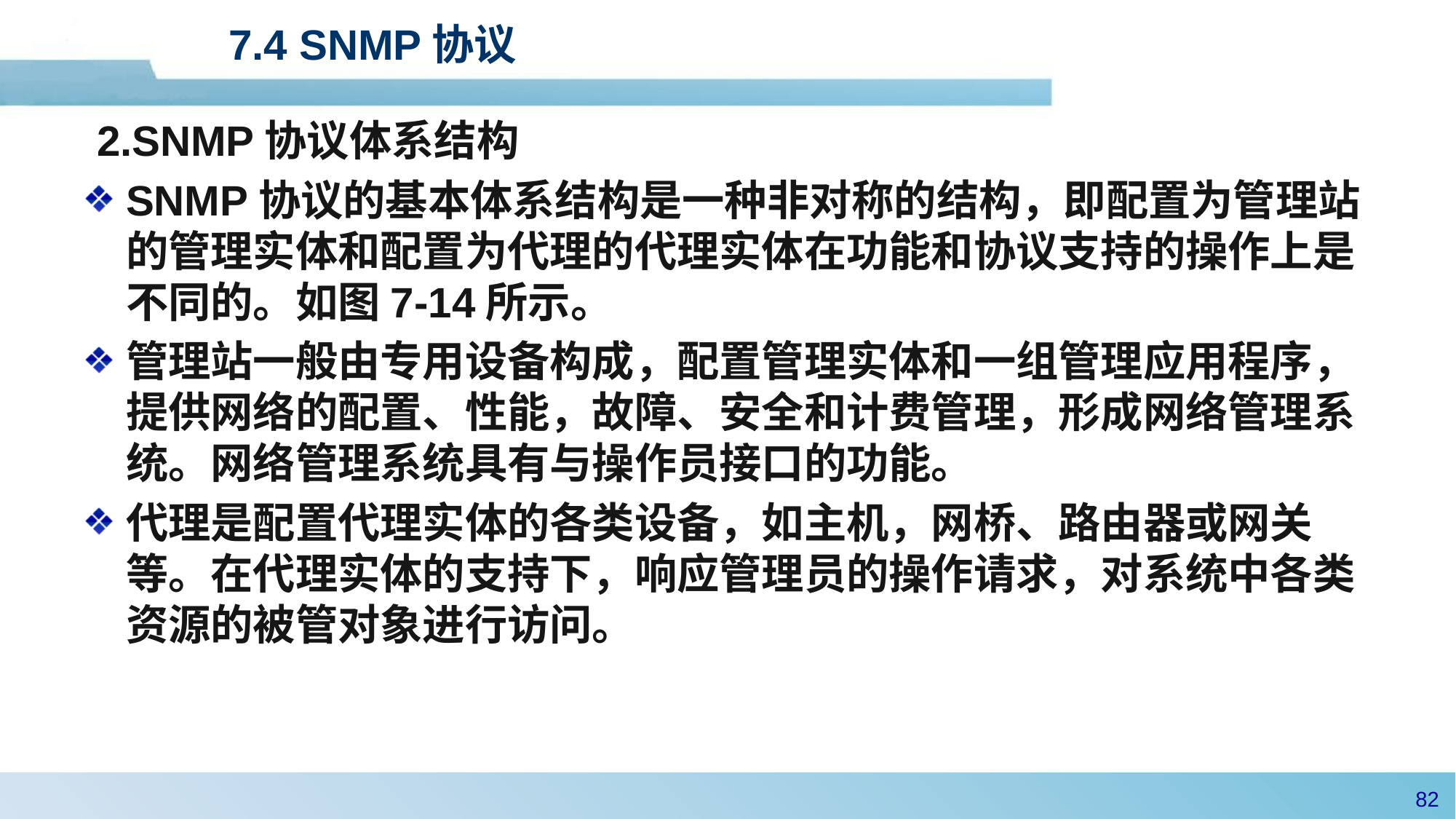

# 7.4 SNMP协议
 2.SNMP协议体系结构
SNMP协议的基本体系结构是一种非对称的结构，即配置为管理站的管理实体和配置为代理的代理实体在功能和协议支持的操作上是不同的。如图7-14所示。
管理站一般由专用设备构成，配置管理实体和一组管理应用程序，提供网络的配置、性能，故障、安全和计费管理，形成网络管理系统。网络管理系统具有与操作员接口的功能。
代理是配置代理实体的各类设备，如主机，网桥、路由器或网关等。在代理实体的支持下，响应管理员的操作请求，对系统中各类资源的被管对象进行访问。
82